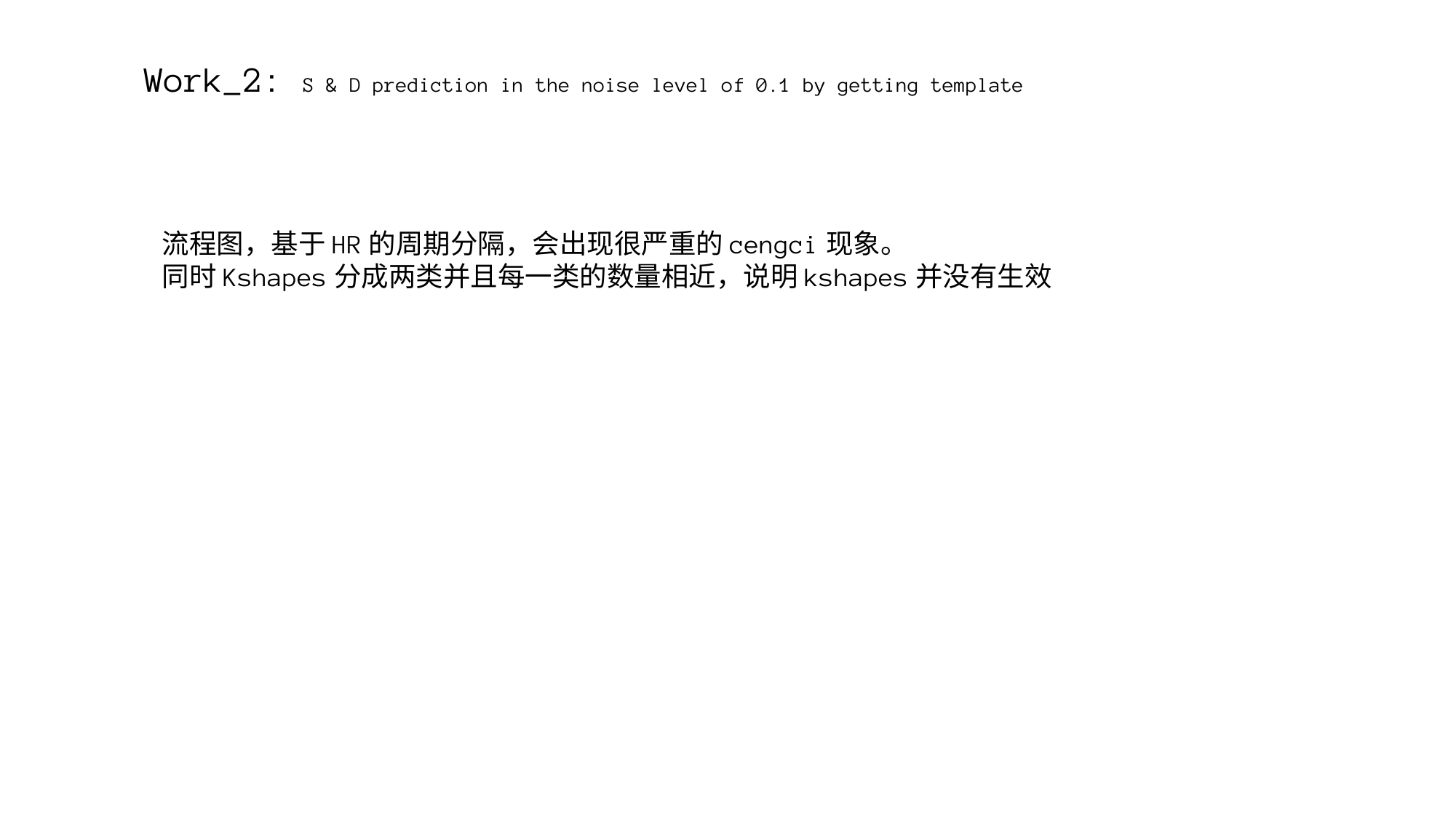

Work_2: S & D prediction in the noise level of 0.1 by getting template
流程图，基于HR的周期分隔，会出现很严重的cengci现象。
同时Kshapes分成两类并且每一类的数量相近，说明kshapes并没有生效